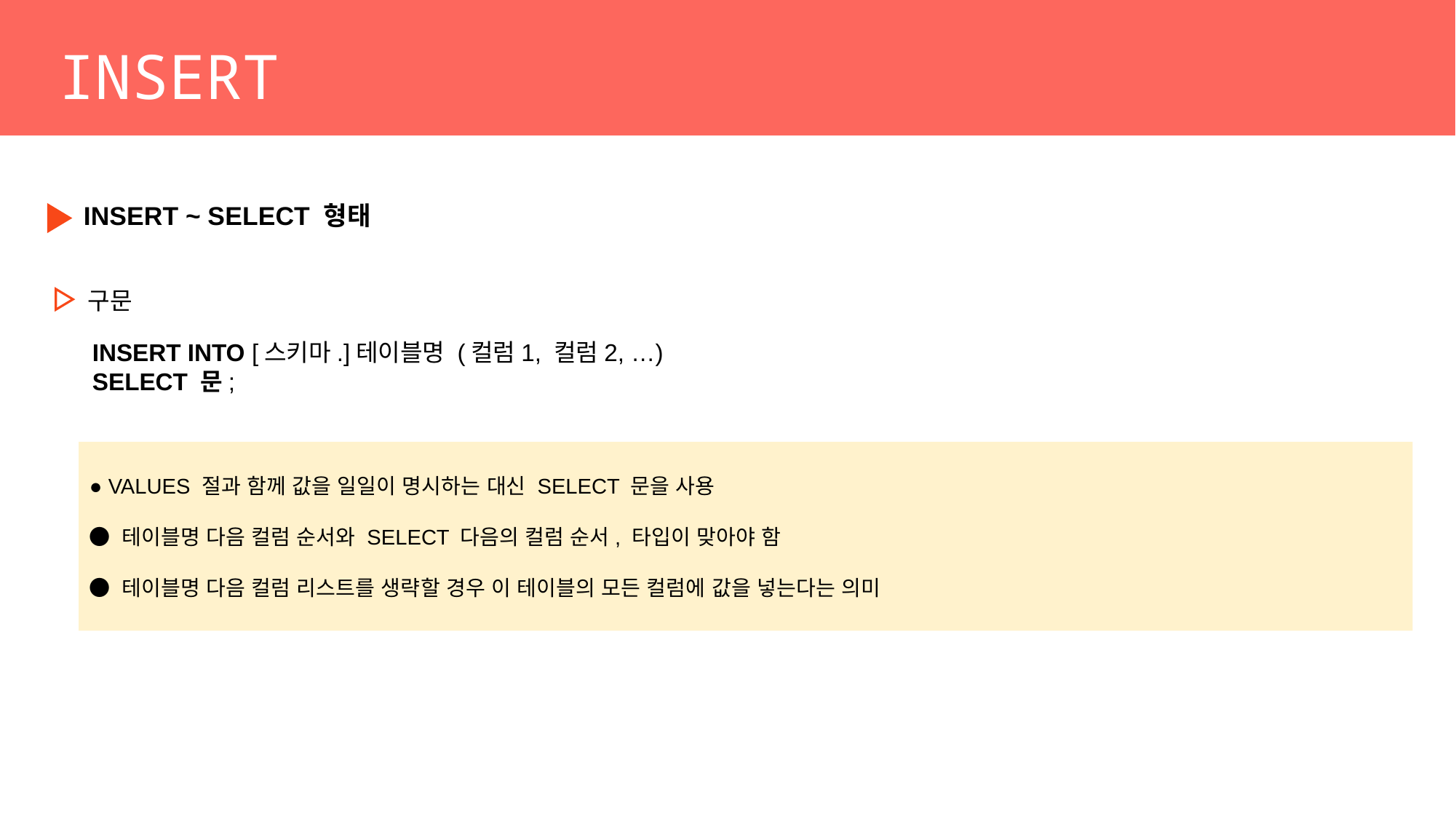

INSERT
INSERT ~ SELECT 형태

구문

INSERT INTO [스키마.]테이블명 (컬럼1, 컬럼2, …)
SELECT 문;

● VALUES 절과 함께 값을 일일이 명시하는 대신 SELECT 문을 사용

● 테이블명 다음 컬럼 순서와 SELECT 다음의 컬럼 순서, 타입이 맞아야 함

● 테이블명 다음 컬럼 리스트를 생략할 경우 이 테이블의 모든 컬럼에 값을 넣는다는 의미